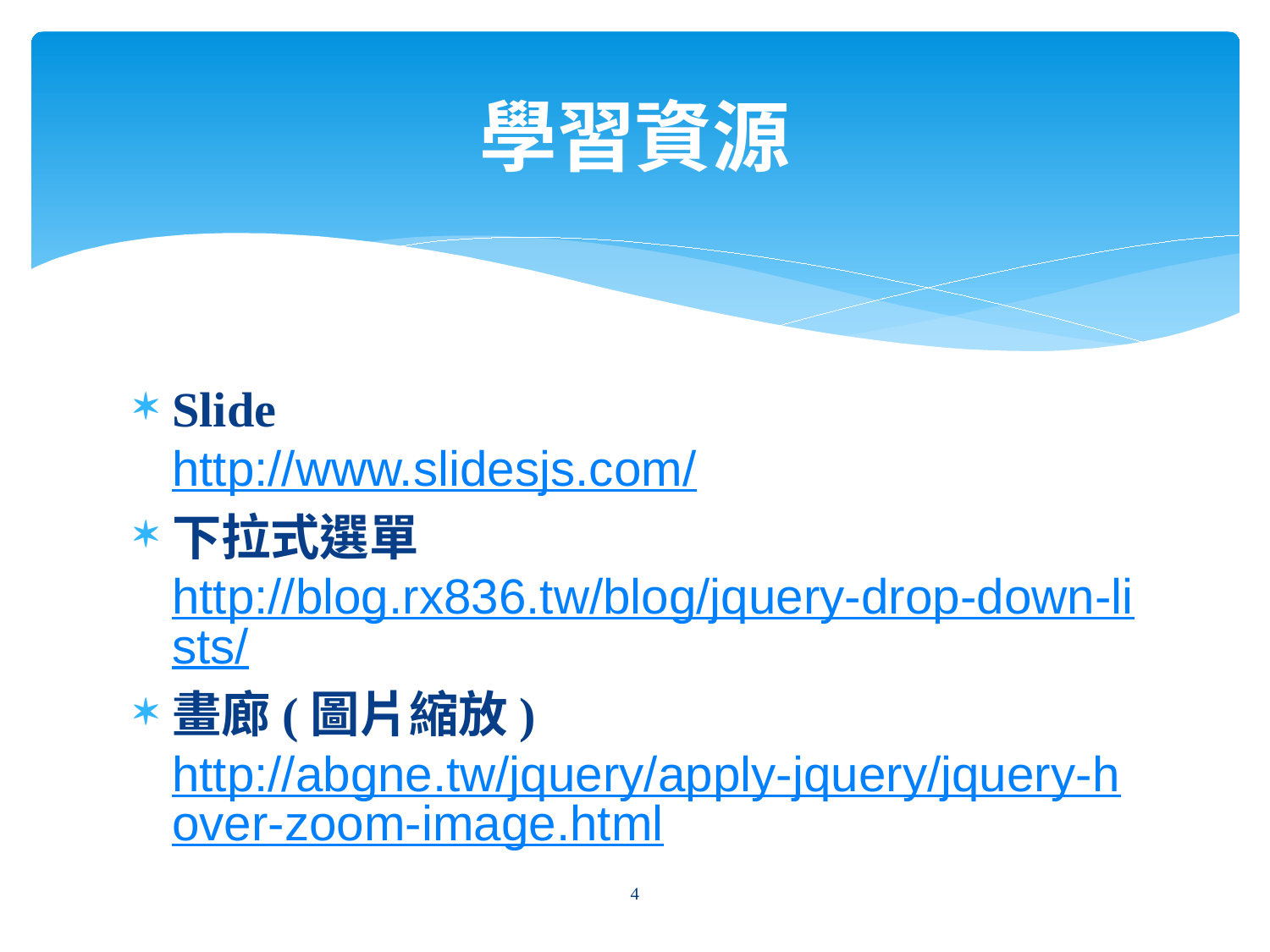

# 學習資源
Slide
http://www.slidesjs.com/
下拉式選單
http://blog.rx836.tw/blog/jquery-drop-down-lists/
畫廊(圖片縮放)
http://abgne.tw/jquery/apply-jquery/jquery-hover-zoom-image.html

4